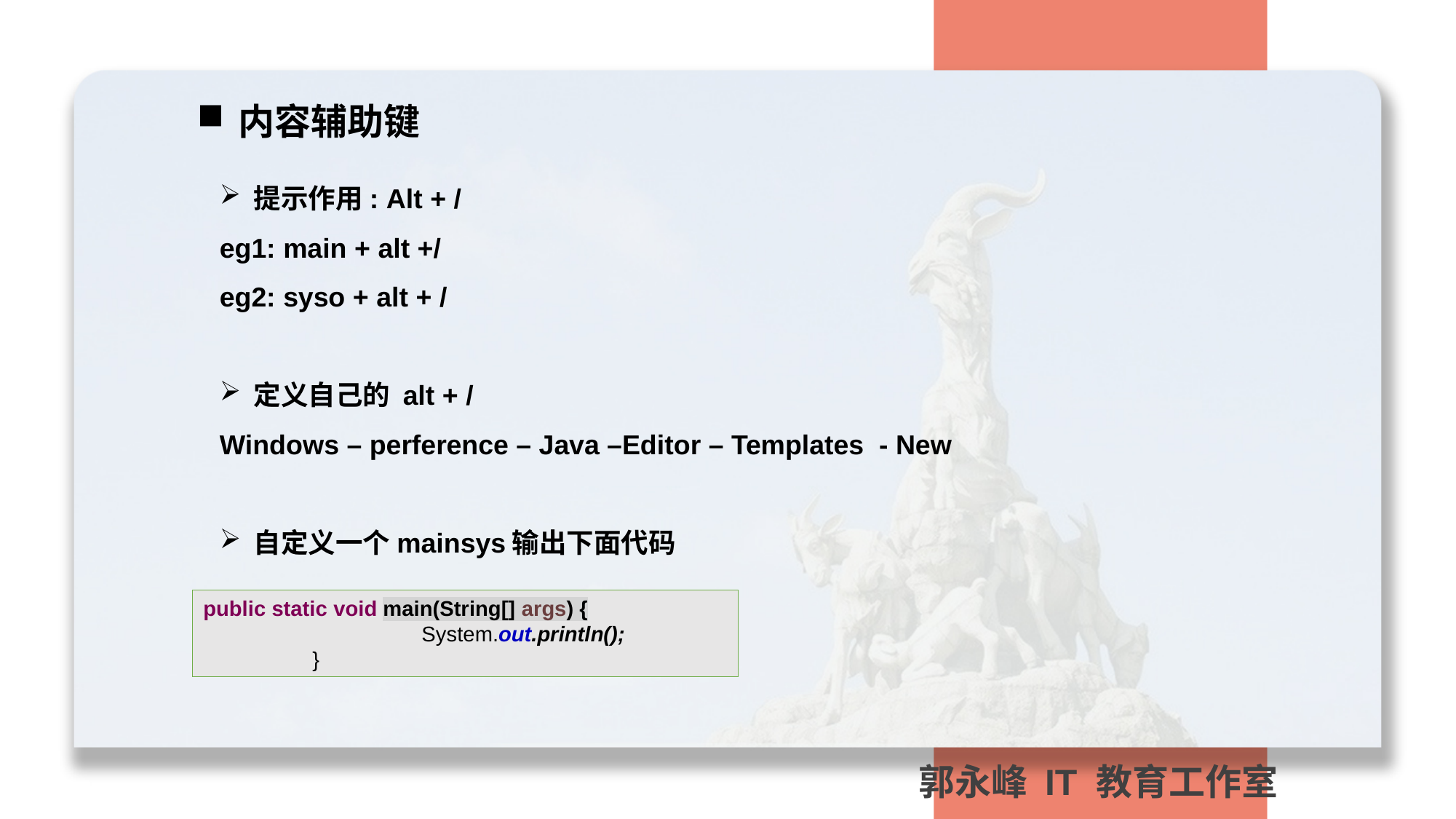

内容辅助键
提示作用: Alt + /
eg1: main + alt +/
eg2: syso + alt + /

定义自己的 alt + /
Windows – perference – Java –Editor – Templates  - New

自定义一个mainsys输出下面代码
public static void main(String[] args) {
		System.out.println();
	}